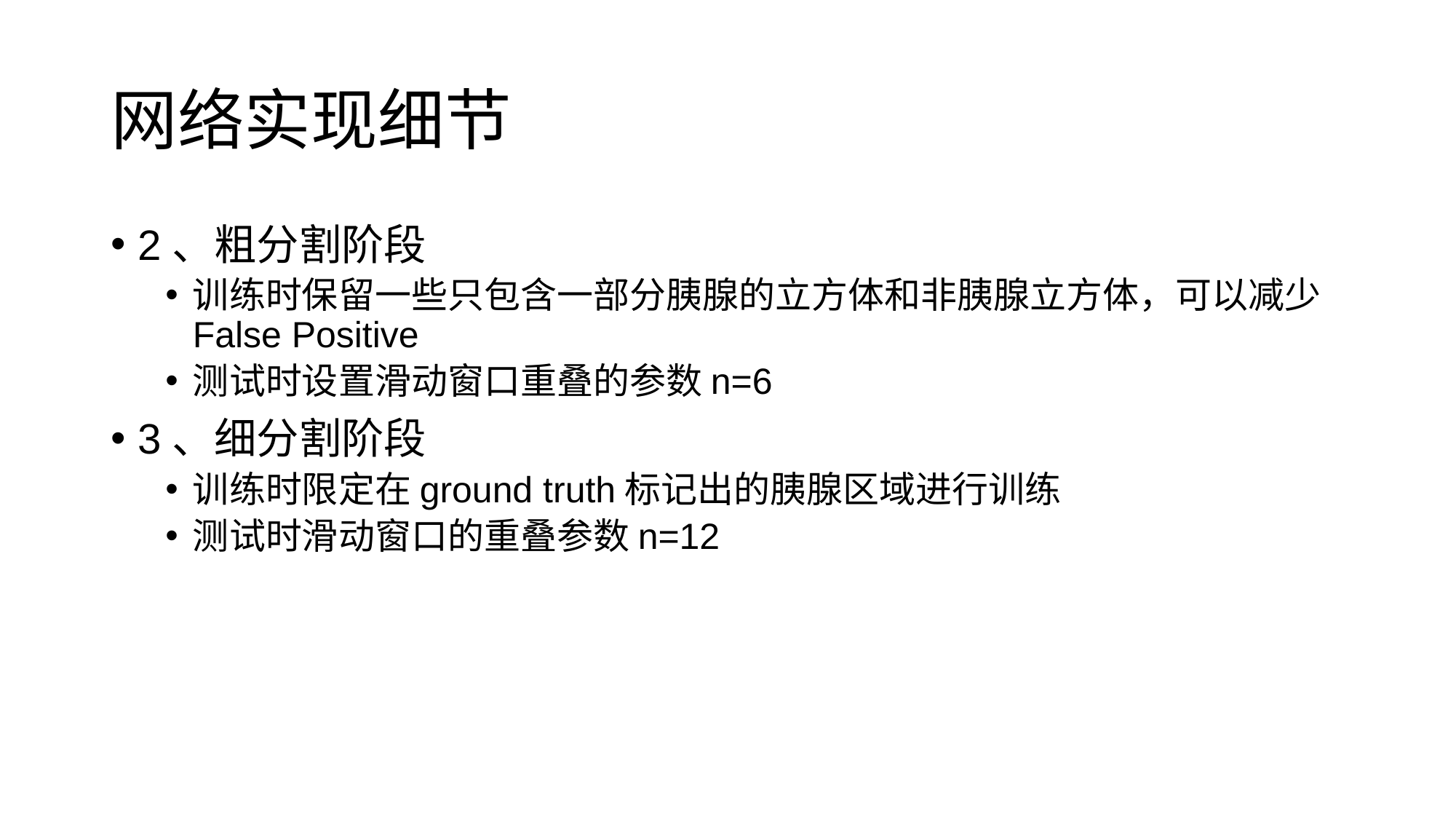

# 网络实现细节
2、粗分割阶段
训练时保留一些只包含一部分胰腺的立方体和非胰腺立方体，可以减少False Positive
测试时设置滑动窗口重叠的参数n=6
3、细分割阶段
训练时限定在ground truth标记出的胰腺区域进行训练
测试时滑动窗口的重叠参数n=12